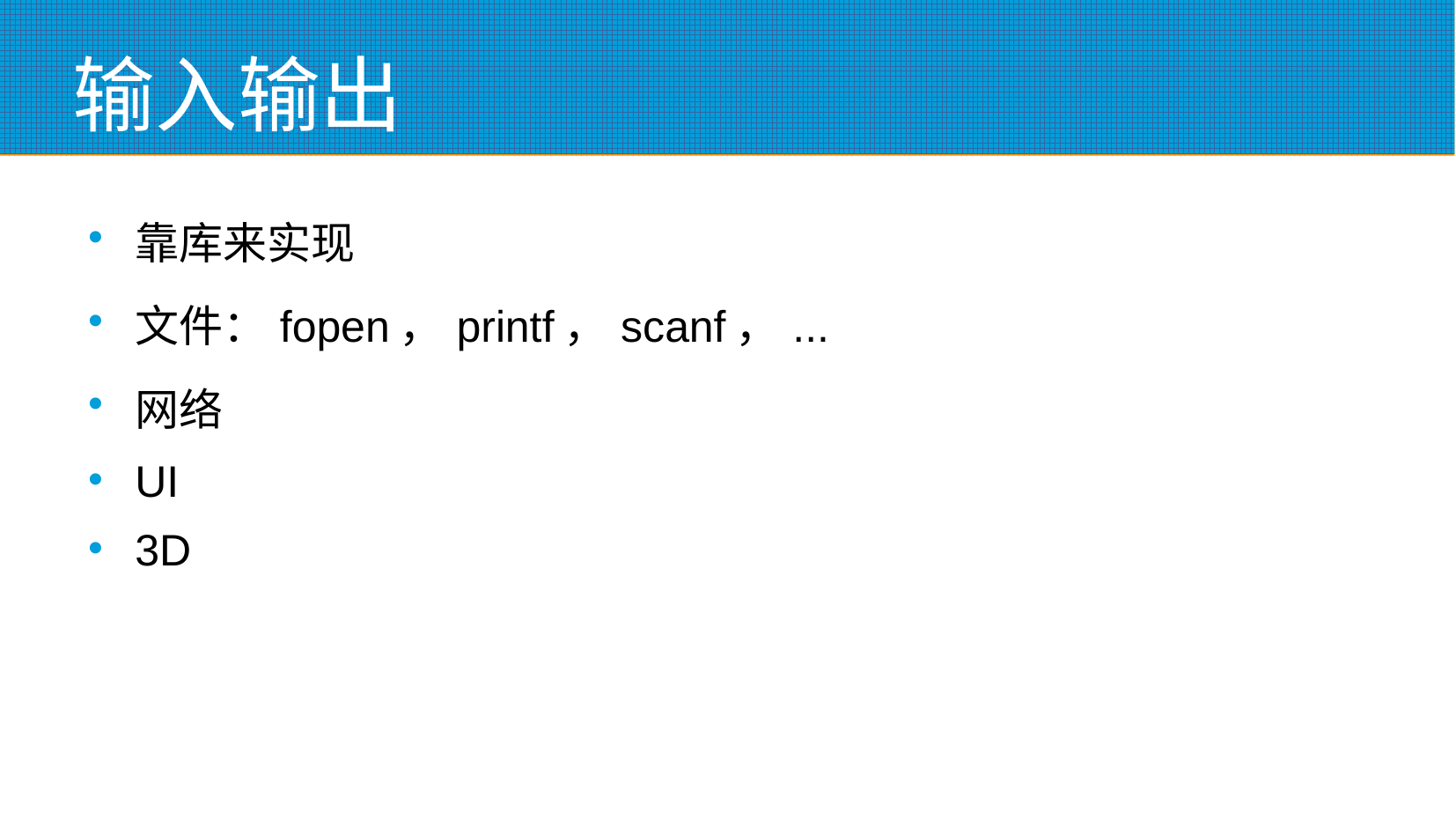

# 输入输出
靠库来实现
文件：fopen，printf，scanf，...
网络
UI
3D